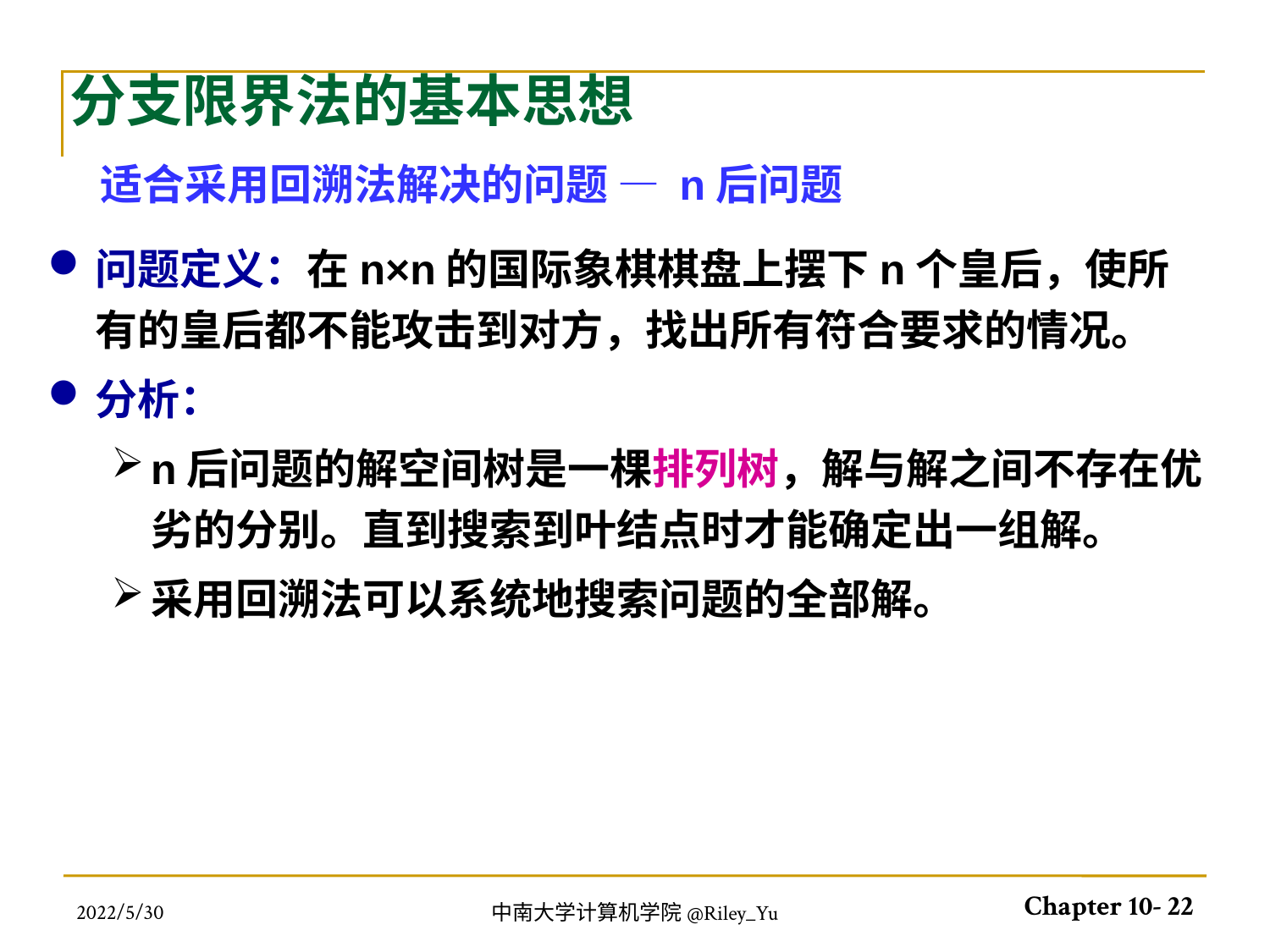

# 分支限界法的基本思想
适合采用回溯法解决的问题 — n后问题
问题定义：在n×n的国际象棋棋盘上摆下n个皇后，使所有的皇后都不能攻击到对方，找出所有符合要求的情况。
分析：
n后问题的解空间树是一棵排列树，解与解之间不存在优劣的分别。直到搜索到叶结点时才能确定出一组解。
采用回溯法可以系统地搜索问题的全部解。
2022/5/30
Chapter 10- 22
中南大学计算机学院@Riley_Yu